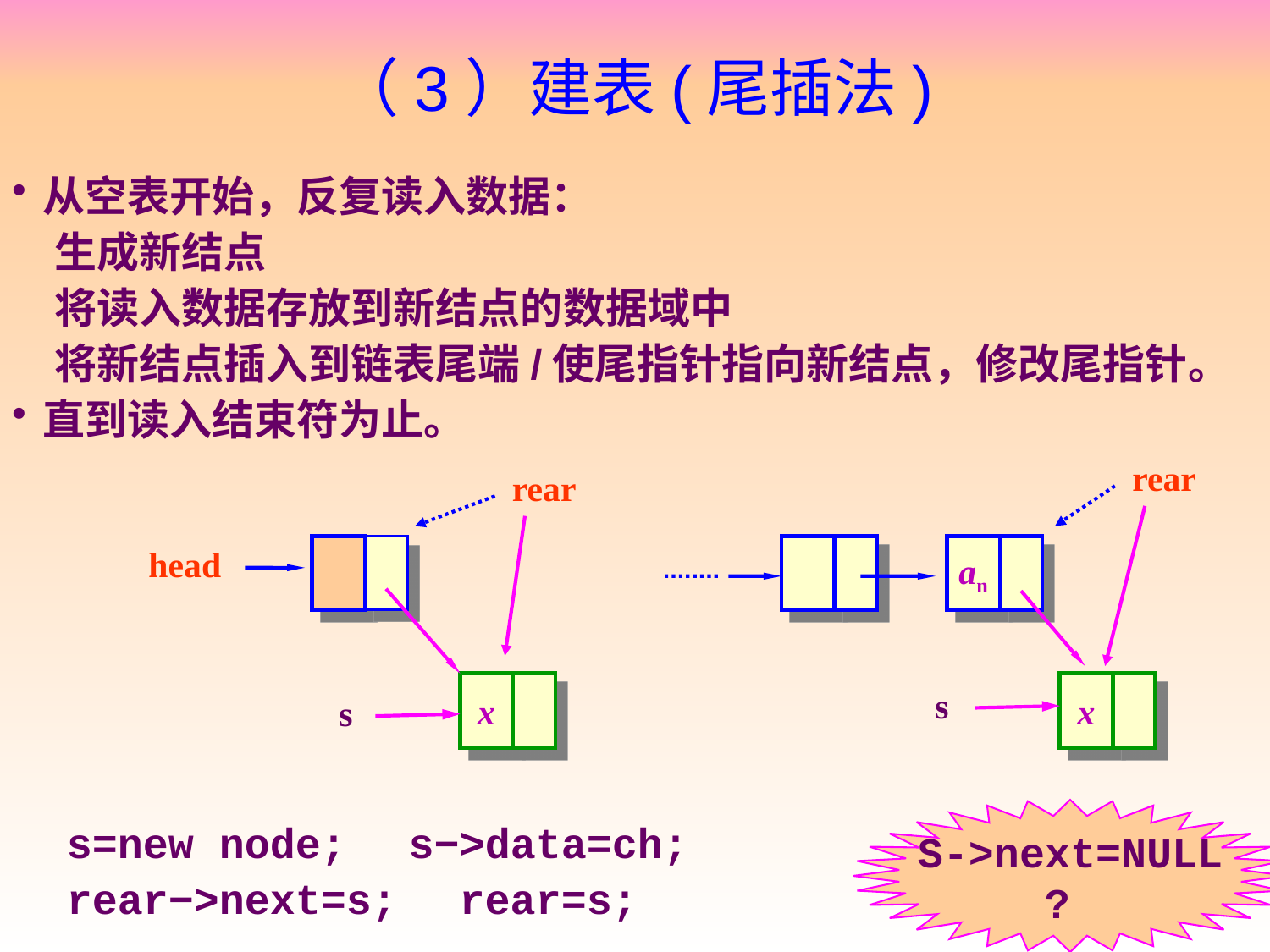

# （3）建表(尾插法)
从空表开始，反复读入数据：
　生成新结点
　将读入数据存放到新结点的数据域中
　将新结点插入到链表尾端/使尾指针指向新结点，修改尾指针。
直到读入结束符为止。
rear
rear

an

head

x

x

s
s

S->next=NULL
?

s=new node;　s−>data=ch;
rear−>next=s;　rear=s;